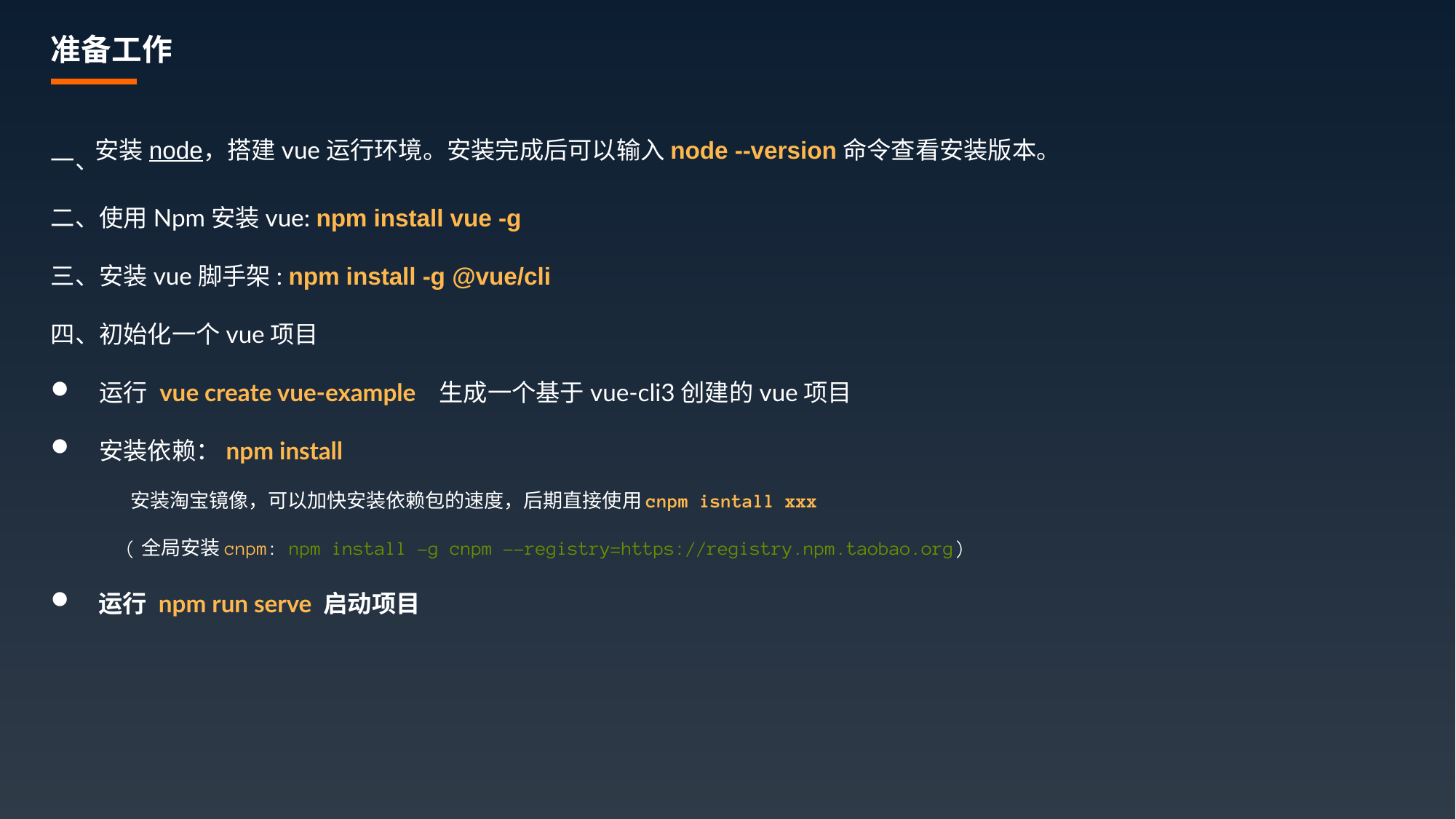

准备工作

一、
二、使用Npm安装vue: npm install vue -g
三、安装vue脚手架: npm install -g @vue/cli
四、初始化一个vue项目
  运行 vue create vue-example   生成一个基于vue-cli3创建的vue项目
  安装依赖：npm install
       安装淘宝镜像，可以加快安装依赖包的速度，后期直接使用cnpm isntall xxx
       (全局安装cnpm: npm install -g cnpm --registry=https://registry.npm.taobao.org)
  运行 npm run serve 启动项目

安装node，搭建vue运行环境。安装完成后可以输入node --version命令查看安装版本。